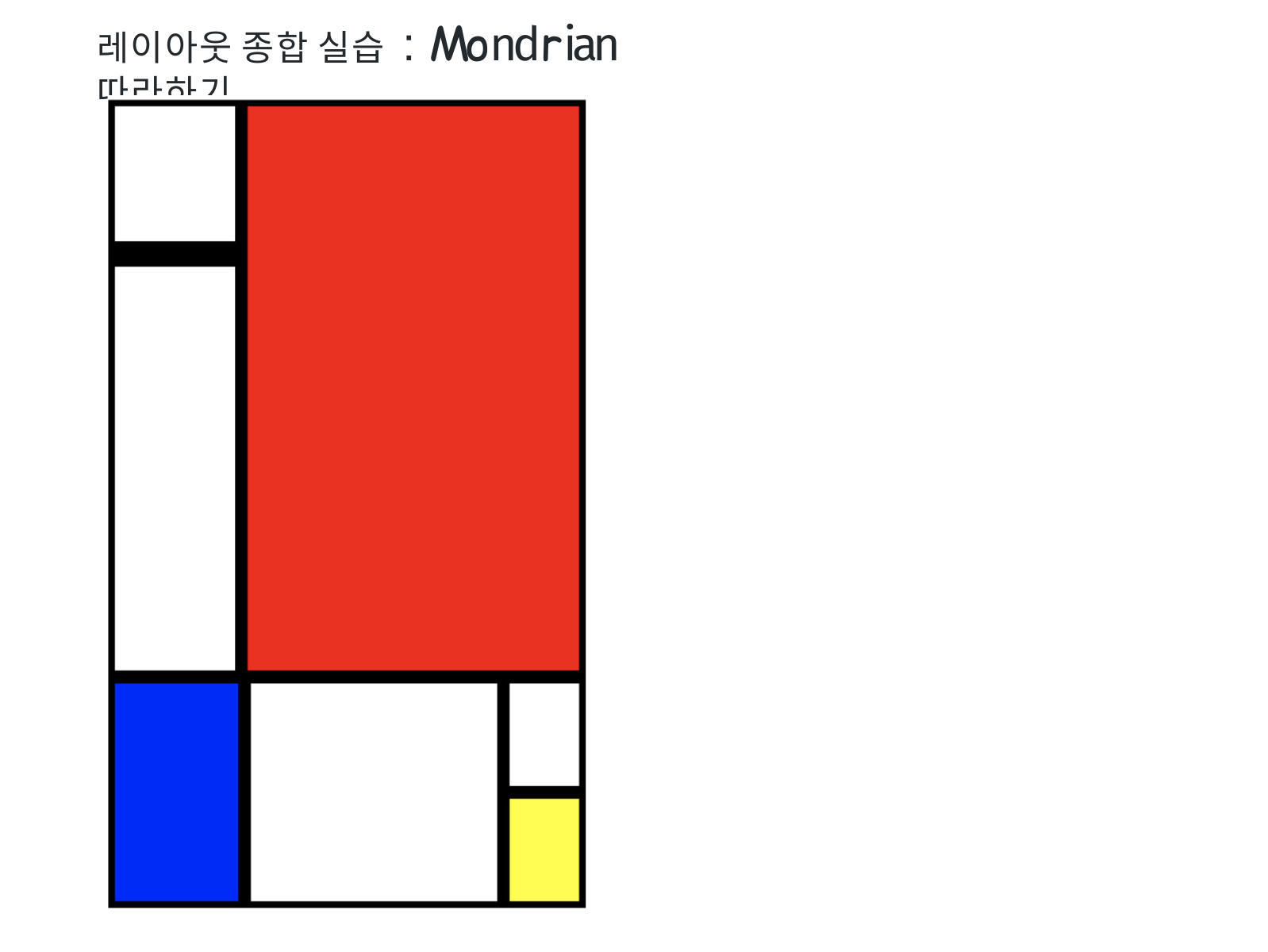

# 레이아웃 종합 실습 : Mondrian 따라하기